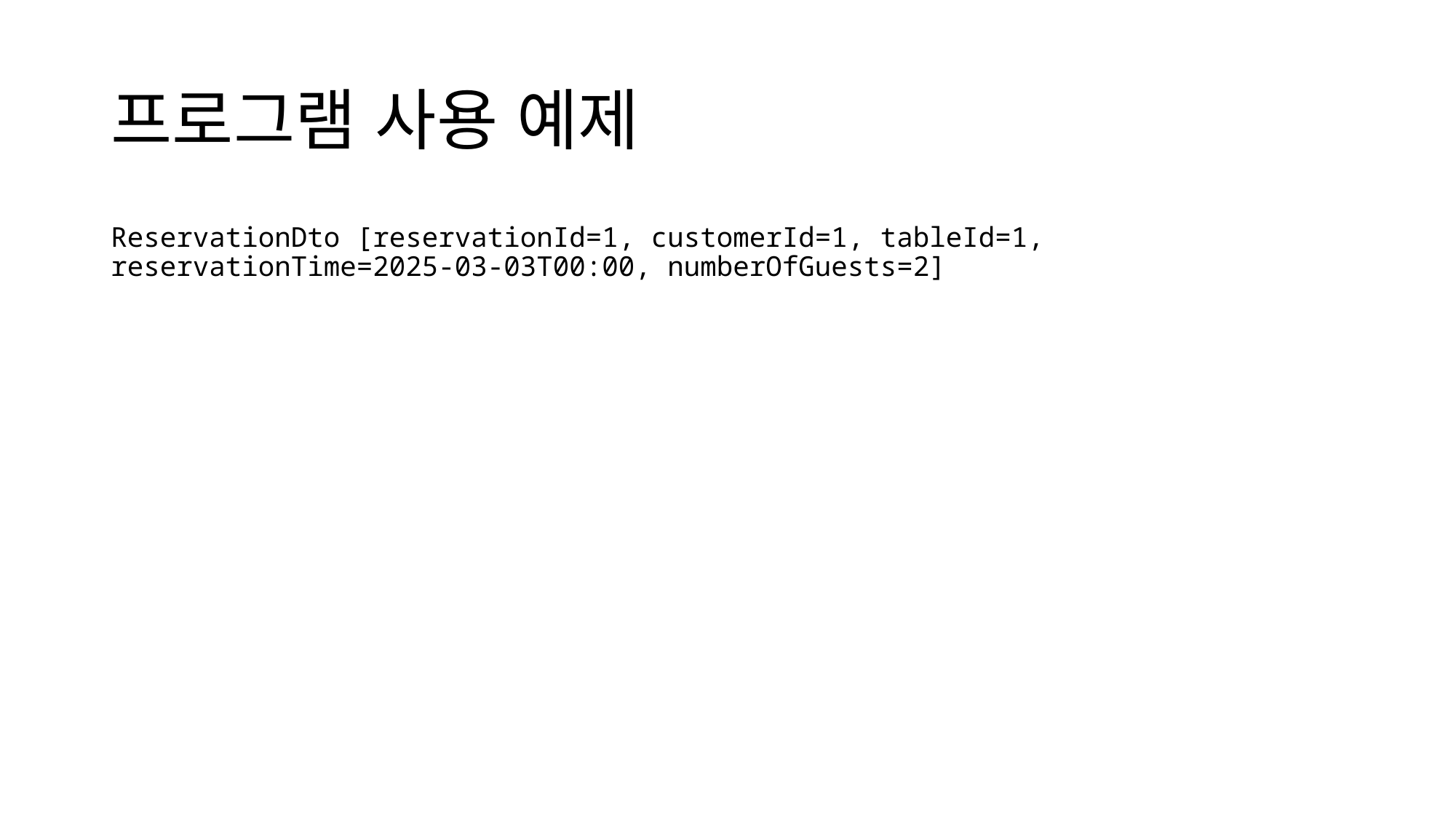

# 프로그램 사용 예제
ReservationDto [reservationId=1, customerId=1, tableId=1, reservationTime=2025-03-03T00:00, numberOfGuests=2]